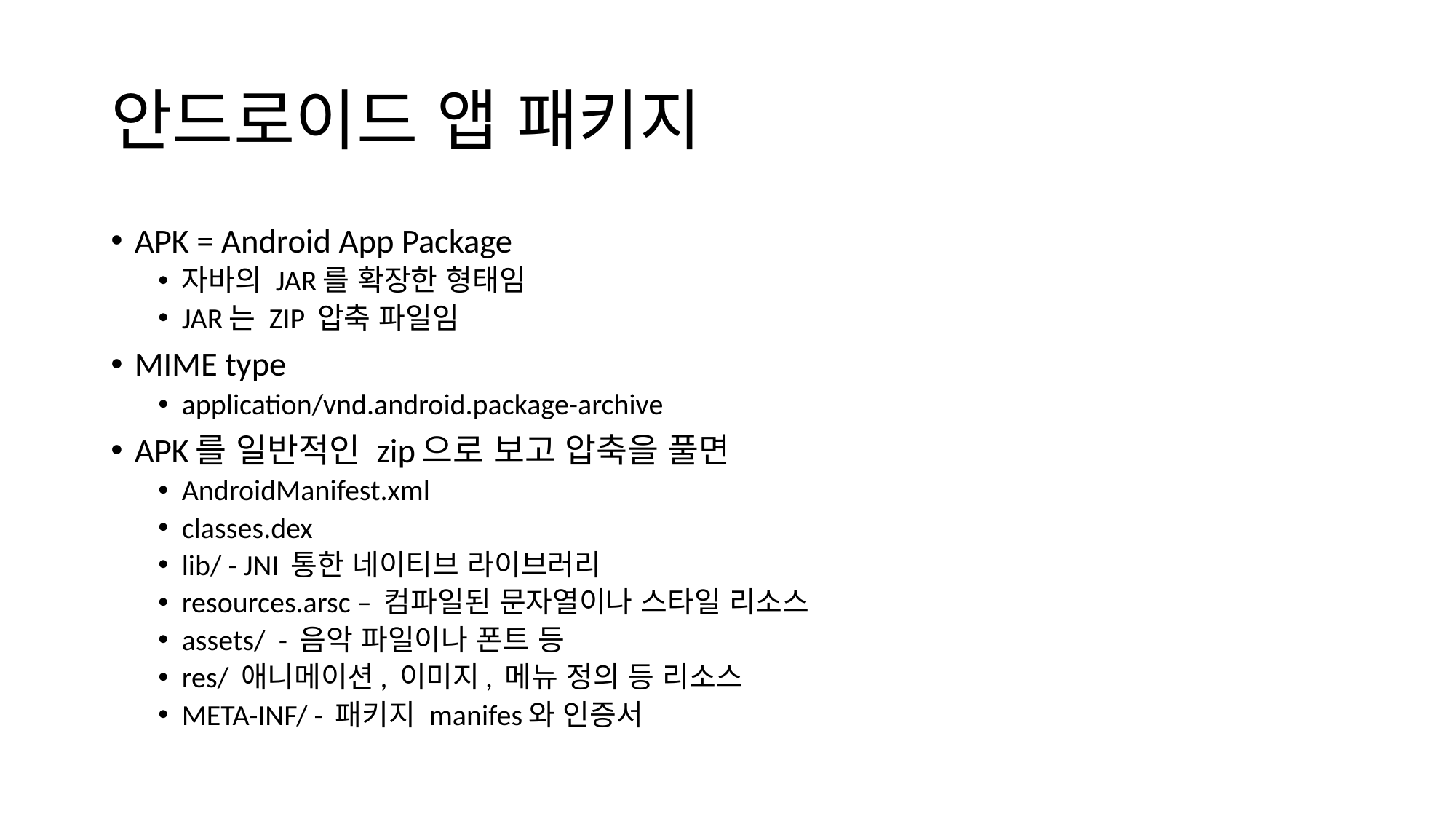

# 안드로이드 앱 패키지
APK = Android App Package
자바의 JAR를 확장한 형태임
JAR는 ZIP 압축 파일임
MIME type
application/vnd.android.package-archive
APK를 일반적인 zip으로 보고 압축을 풀면
AndroidManifest.xml
classes.dex
lib/ - JNI 통한 네이티브 라이브러리
resources.arsc – 컴파일된 문자열이나 스타일 리소스
assets/  - 음악 파일이나 폰트 등
res/ 애니메이션, 이미지, 메뉴 정의 등 리소스
META-INF/ - 패키지 manifes와 인증서